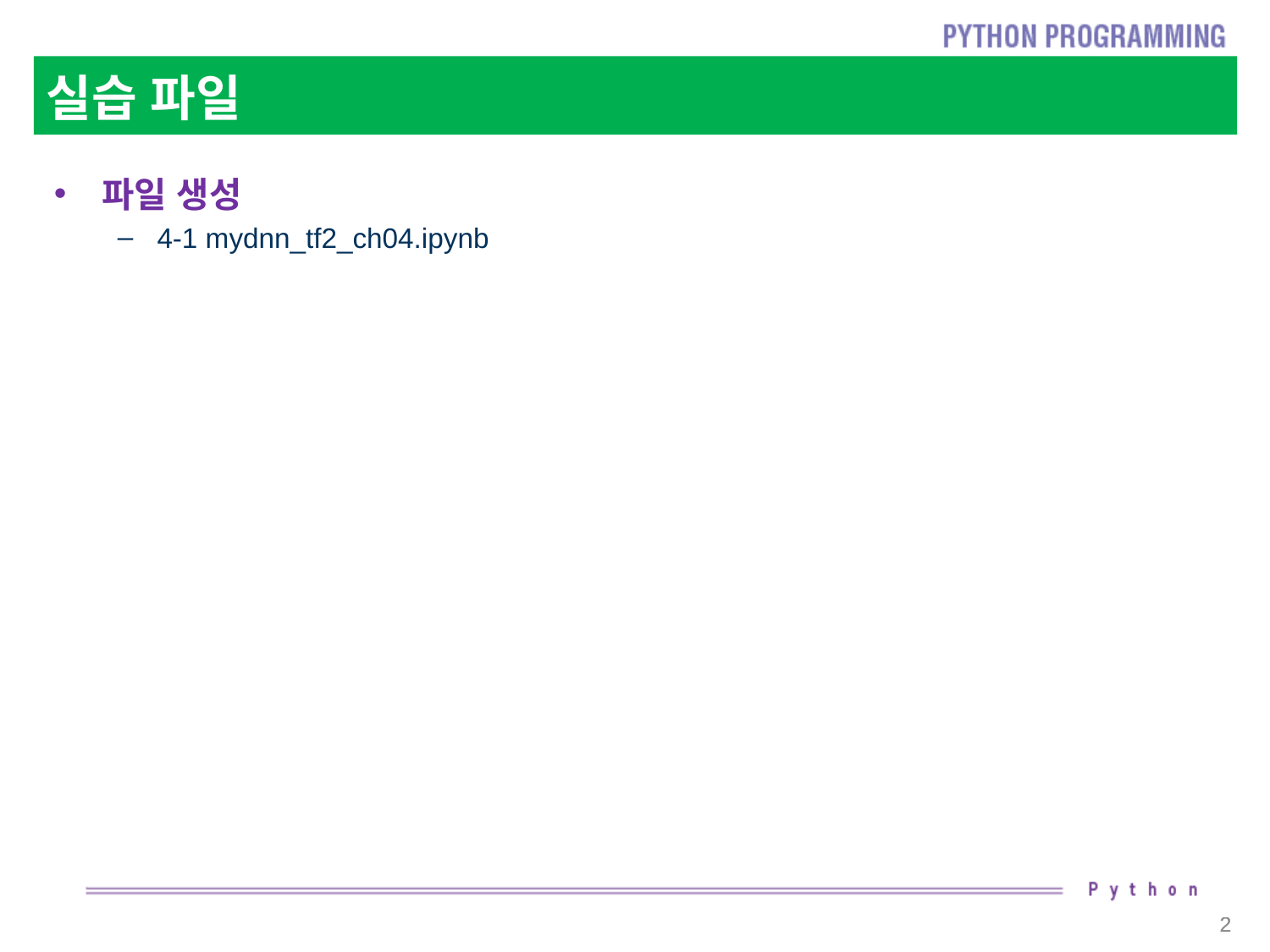

# 실습 파일
파일 생성
4-1 mydnn_tf2_ch04.ipynb
2